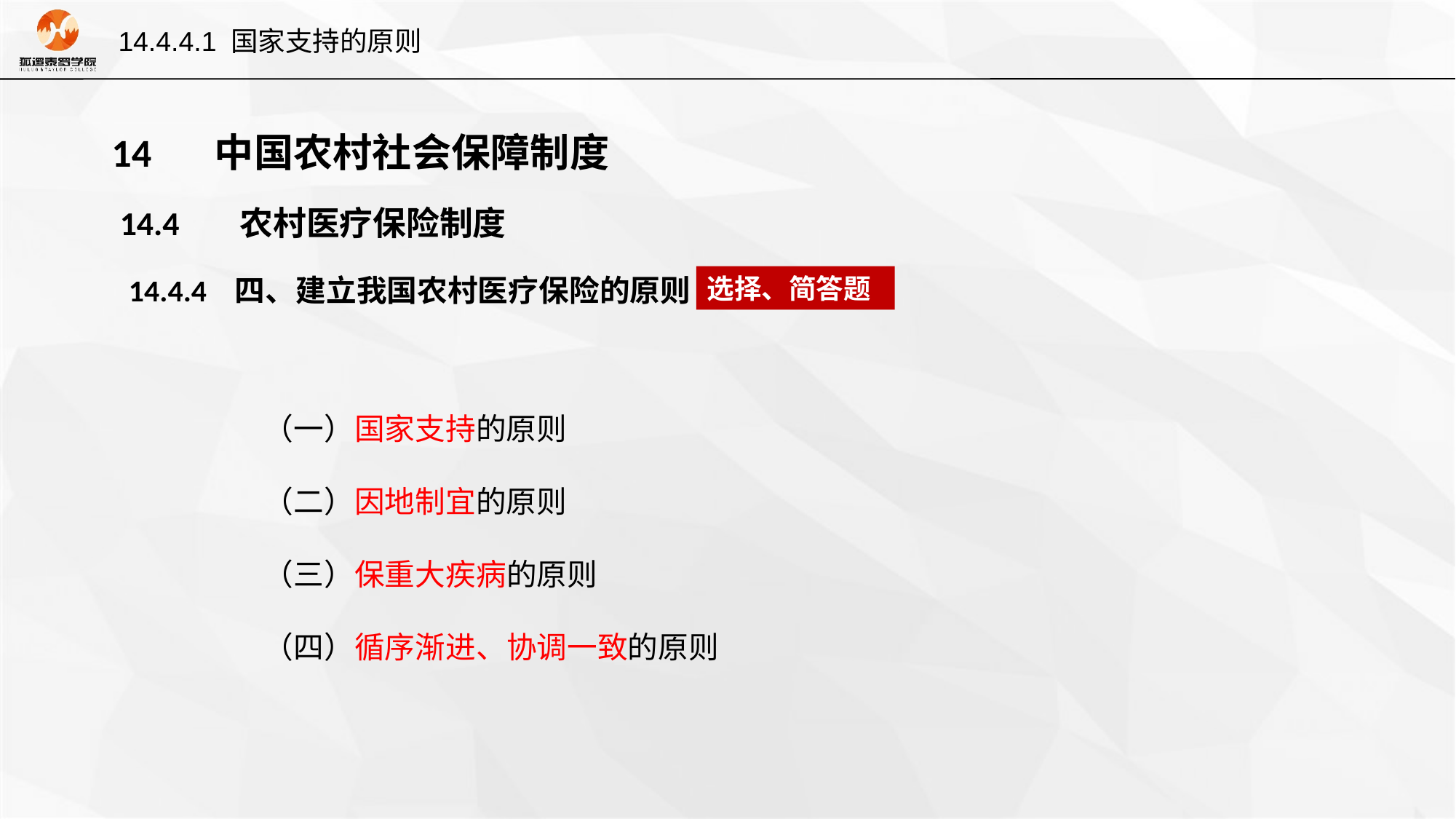

14.4.4.1 国家支持的原则
14      中国农村社会保障制度
14.4       农村医疗保险制度
　14.4.4   四、建立我国农村医疗保险的原则
选择、简答题
（一）国家支持的原则
（二）因地制宜的原则
（三）保重大疾病的原则
（四）循序渐进、协调一致的原则